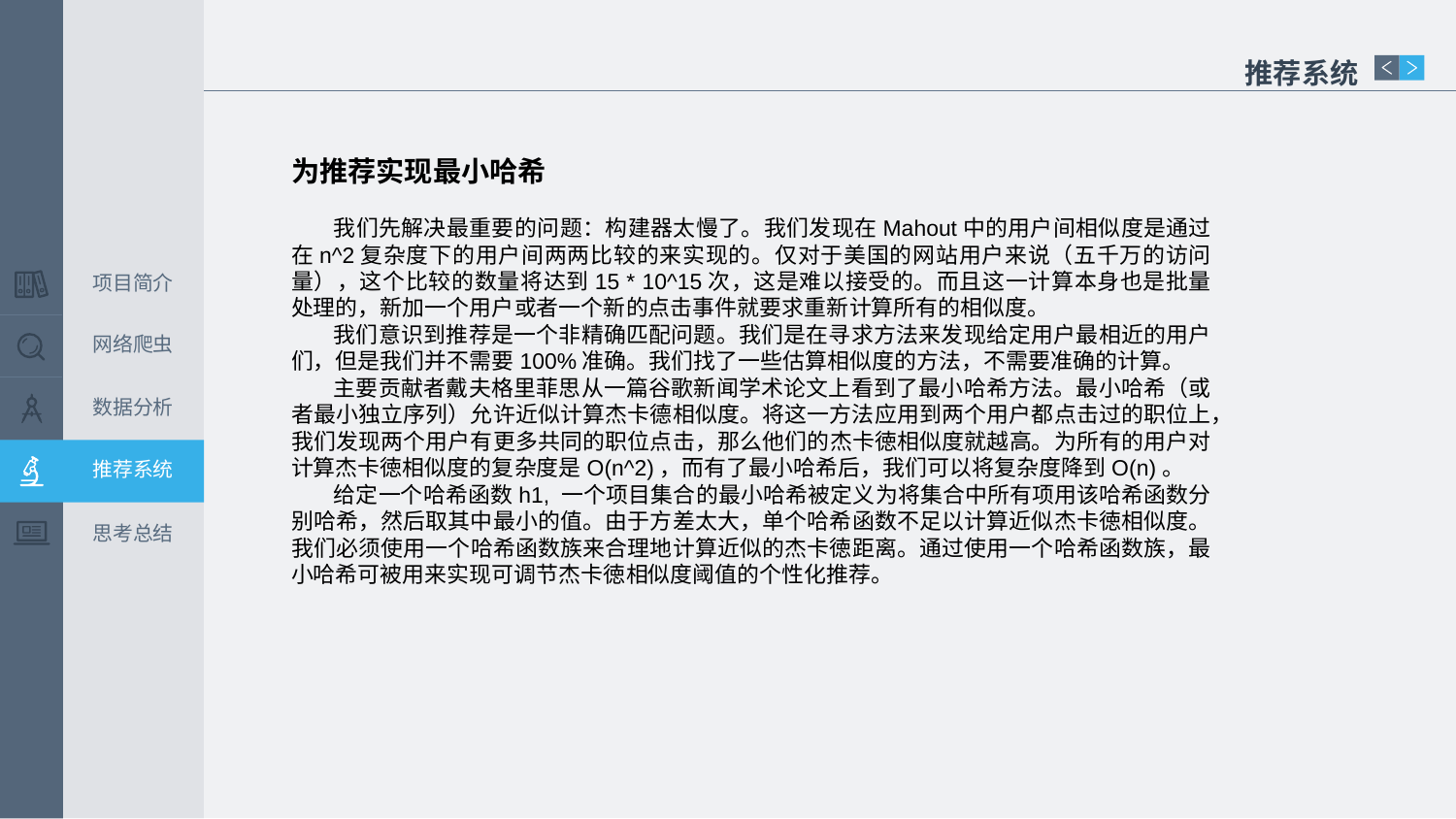

推荐系统

为推荐实现最小哈希
我们先解决最重要的问题：构建器太慢了。我们发现在Mahout中的用户间相似度是通过在n^2复杂度下的用户间两两比较的来实现的。仅对于美国的网站用户来说（五千万的访问量），这个比较的数量将达到15 * 10^15次，这是难以接受的。而且这一计算本身也是批量处理的，新加一个用户或者一个新的点击事件就要求重新计算所有的相似度。
我们意识到推荐是一个非精确匹配问题。我们是在寻求方法来发现给定用户最相近的用户们，但是我们并不需要100%准确。我们找了一些估算相似度的方法，不需要准确的计算。
主要贡献者戴夫格里菲思从一篇谷歌新闻学术论文上看到了最小哈希方法。最小哈希（或者最小独立序列）允许近似计算杰卡德相似度。将这一方法应用到两个用户都点击过的职位上，我们发现两个用户有更多共同的职位点击，那么他们的杰卡徳相似度就越高。为所有的用户对计算杰卡徳相似度的复杂度是O(n^2)，而有了最小哈希后，我们可以将复杂度降到O(n)。
给定一个哈希函数h1, 一个项目集合的最小哈希被定义为将集合中所有项用该哈希函数分别哈希，然后取其中最小的值。由于方差太大，单个哈希函数不足以计算近似杰卡徳相似度。我们必须使用一个哈希函数族来合理地计算近似的杰卡徳距离。通过使用一个哈希函数族，最小哈希可被用来实现可调节杰卡徳相似度阈值的个性化推荐。
项目简介

网络爬虫

数据分析

推荐系统

思考总结